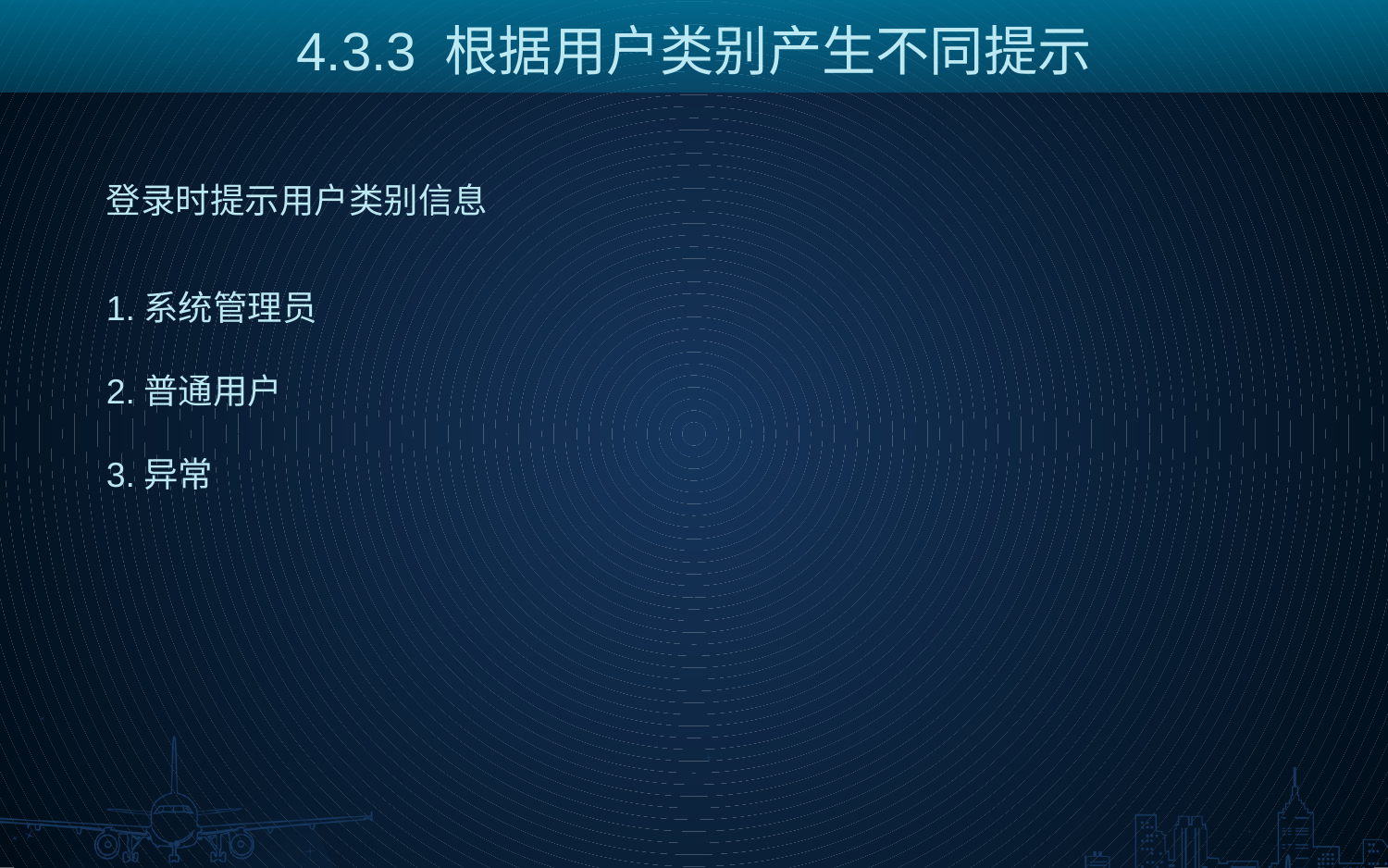

4.3.3 根据用户类别产生不同提示
登录时提示用户类别信息
1.系统管理员

2.普通用户

3.异常